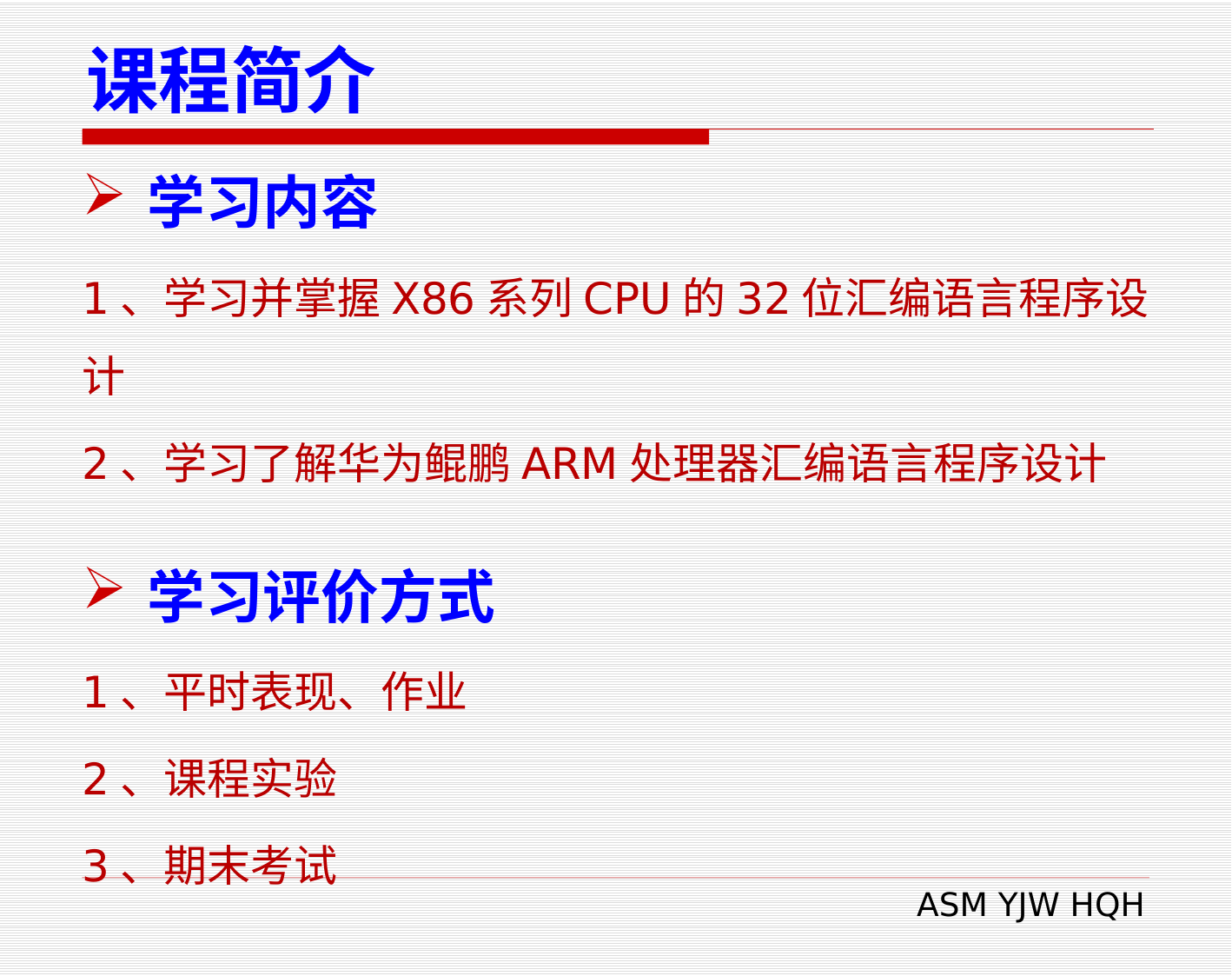

课程简介
学习内容
1、学习并掌握X86系列CPU的32位汇编语言程序设计
2、学习了解华为鲲鹏ARM处理器汇编语言程序设计

学习评价方式
1、平时表现、作业
2、课程实验
3、期末考试